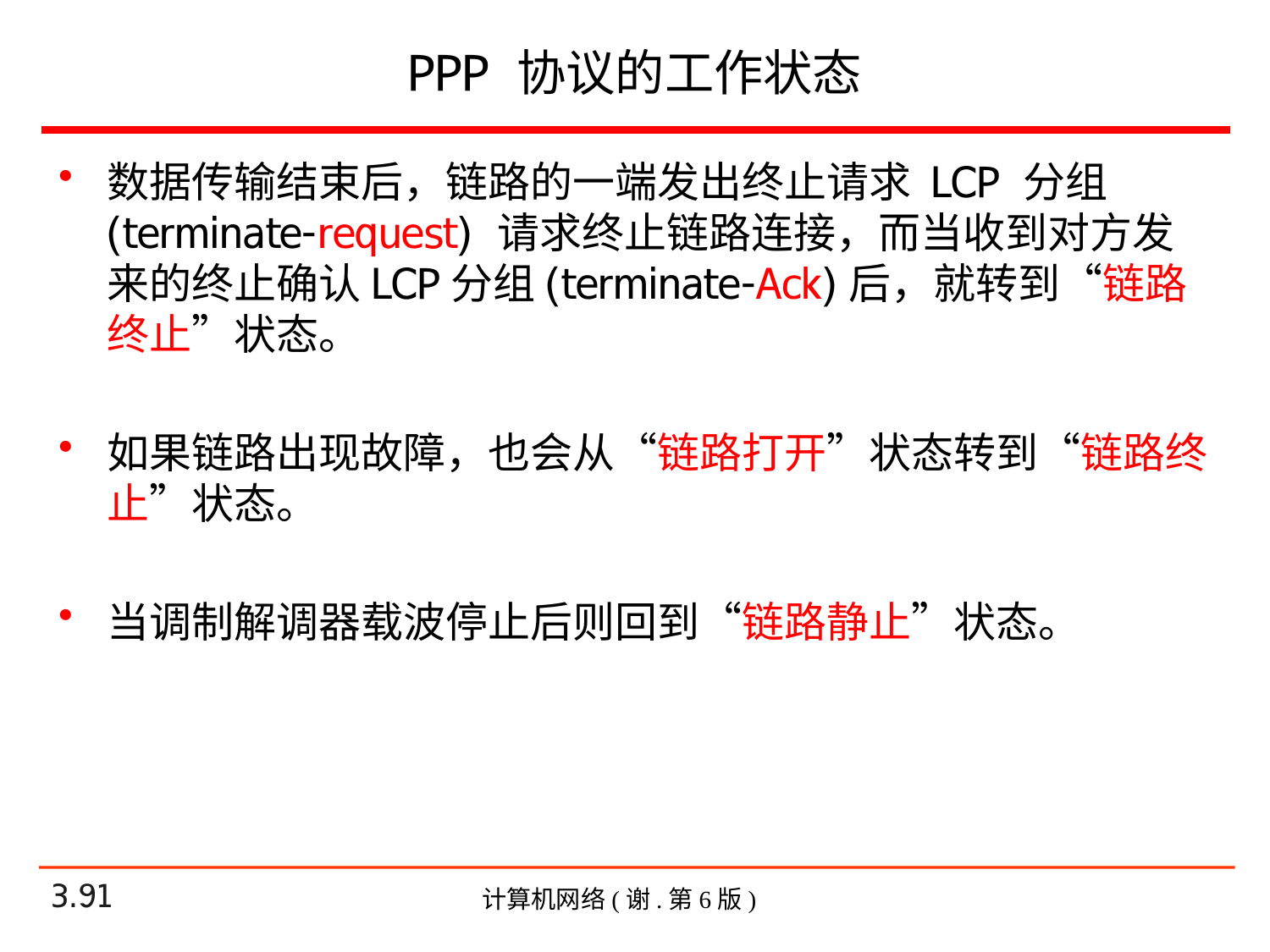

# PPP 协议的工作状态
数据传输结束后，链路的一端发出终止请求 LCP 分组(terminate-request) 请求终止链路连接，而当收到对方发来的终止确认LCP分组(terminate-Ack)后，就转到“链路终止”状态。

如果链路出现故障，也会从“链路打开”状态转到“链路终止”状态。

当调制解调器载波停止后则回到“链路静止”状态。